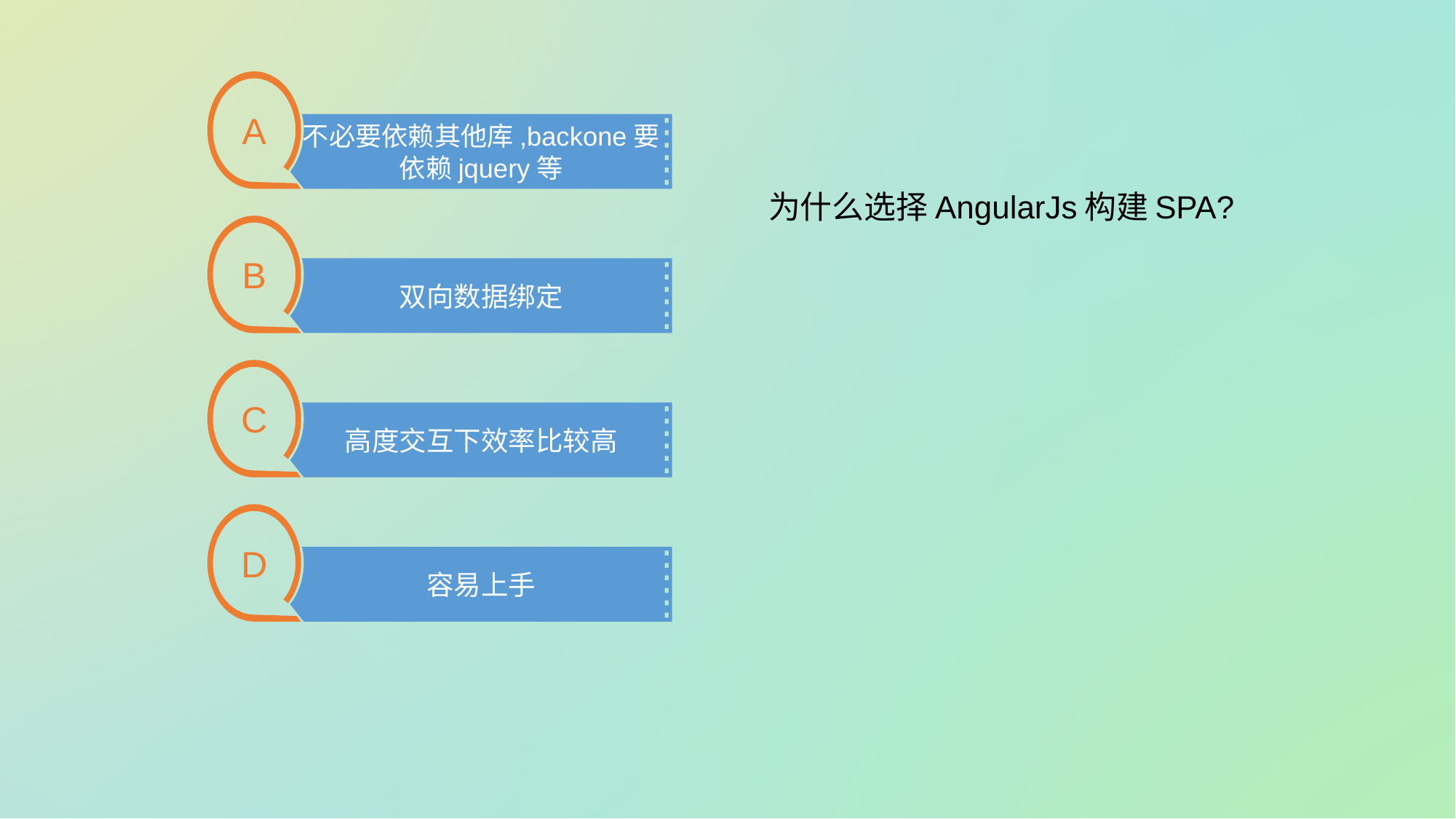

A
不必要依赖其他库,backone要依赖jquery等
为什么选择AngularJs构建SPA?
B
双向数据绑定
C
高度交互下效率比较高
D
容易上手